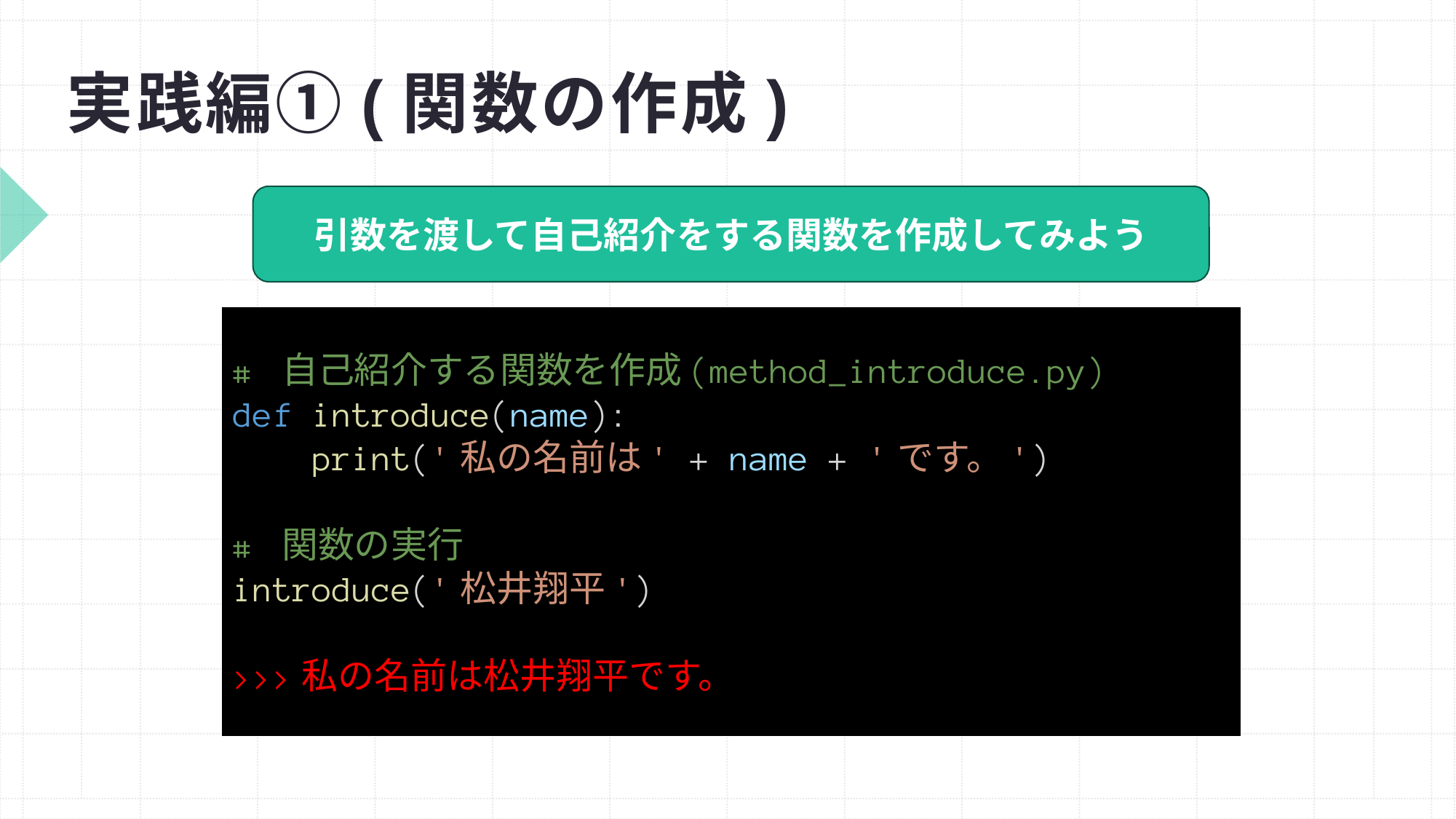

# 実践編①(関数の作成)
引数を渡して自己紹介をする関数を作成してみよう
# 自己紹介する関数を作成(method_introduce.py)
def introduce(name):
    print('私の名前は' + name + 'です。')
# 関数の実行
introduce('松井翔平')

>>>私の名前は松井翔平です。